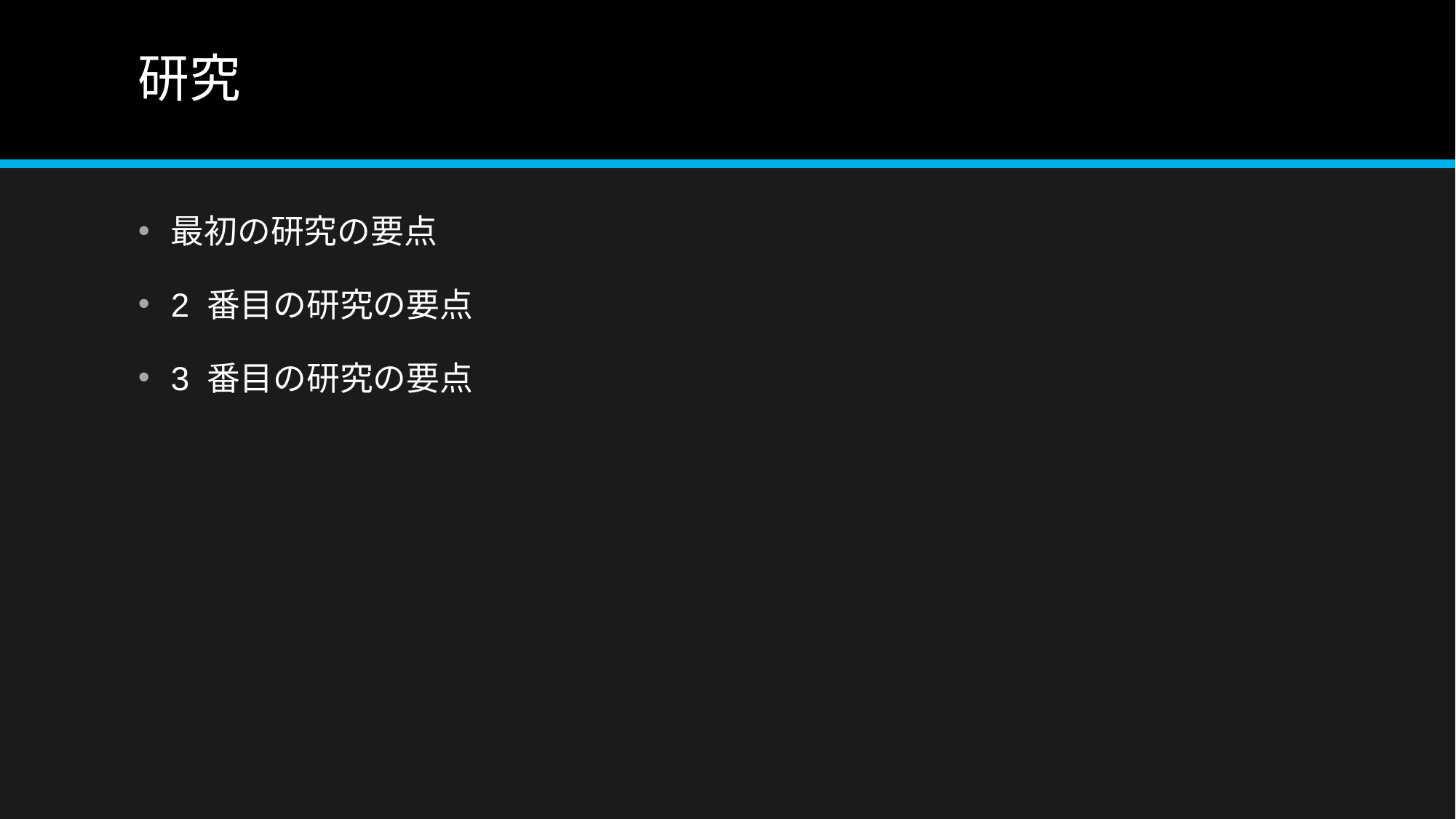

# 研究
最初の研究の要点
2 番目の研究の要点
3 番目の研究の要点